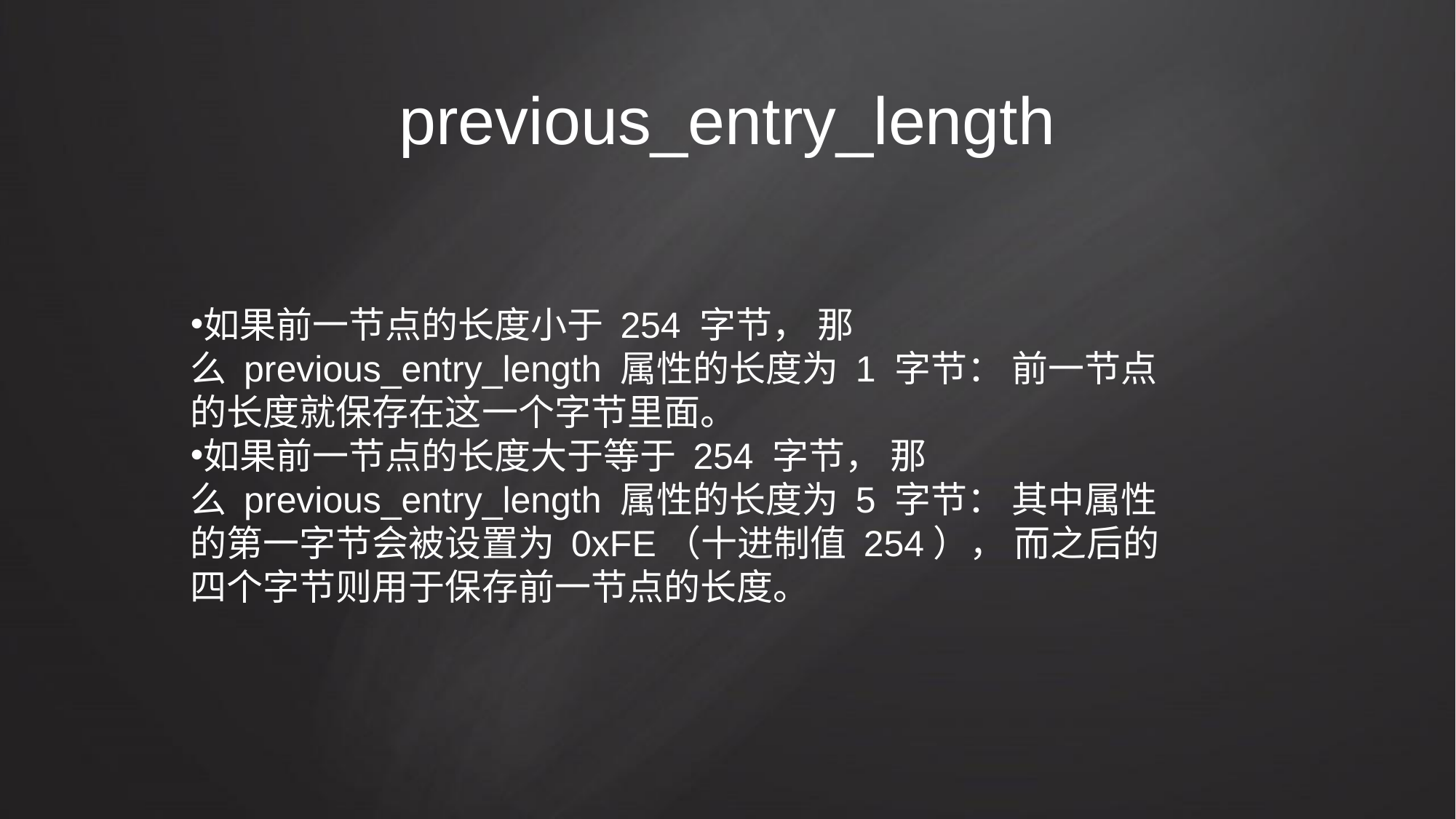

# previous_entry_length

如果前一节点的长度小于 254 字节， 那么 previous_entry_length 属性的长度为 1 字节： 前一节点的长度就保存在这一个字节里面。
如果前一节点的长度大于等于 254 字节， 那么 previous_entry_length 属性的长度为 5 字节： 其中属性的第一字节会被设置为 0xFE（十进制值 254）， 而之后的四个字节则用于保存前一节点的长度。